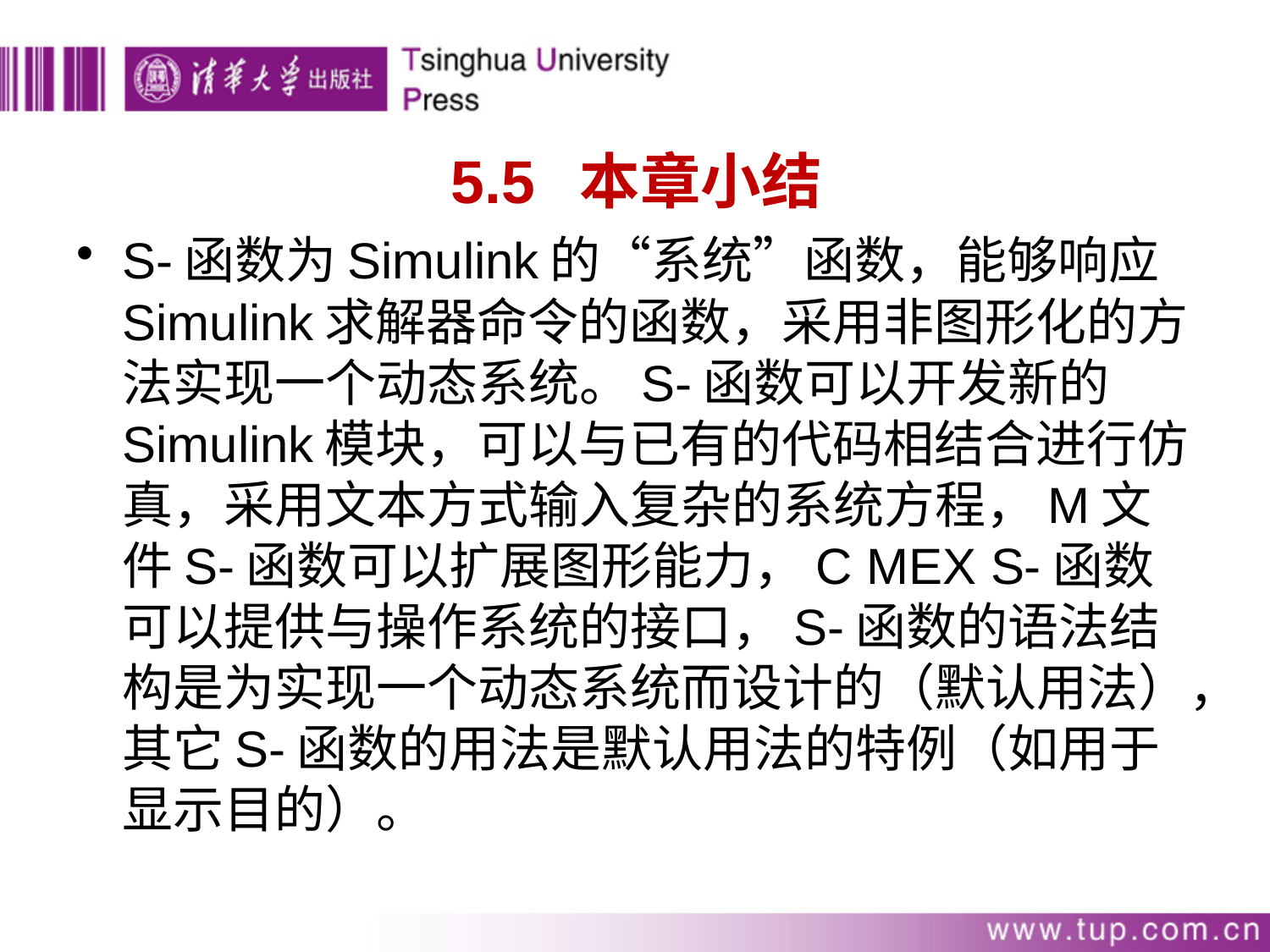

# 5.5  本章小结
S-函数为Simulink的“系统”函数，能够响应Simulink求解器命令的函数，采用非图形化的方法实现一个动态系统。S-函数可以开发新的Simulink模块，可以与已有的代码相结合进行仿真，采用文本方式输入复杂的系统方程，M文件S-函数可以扩展图形能力，C MEX S-函数可以提供与操作系统的接口，S-函数的语法结构是为实现一个动态系统而设计的（默认用法），其它S-函数的用法是默认用法的特例（如用于显示目的）。